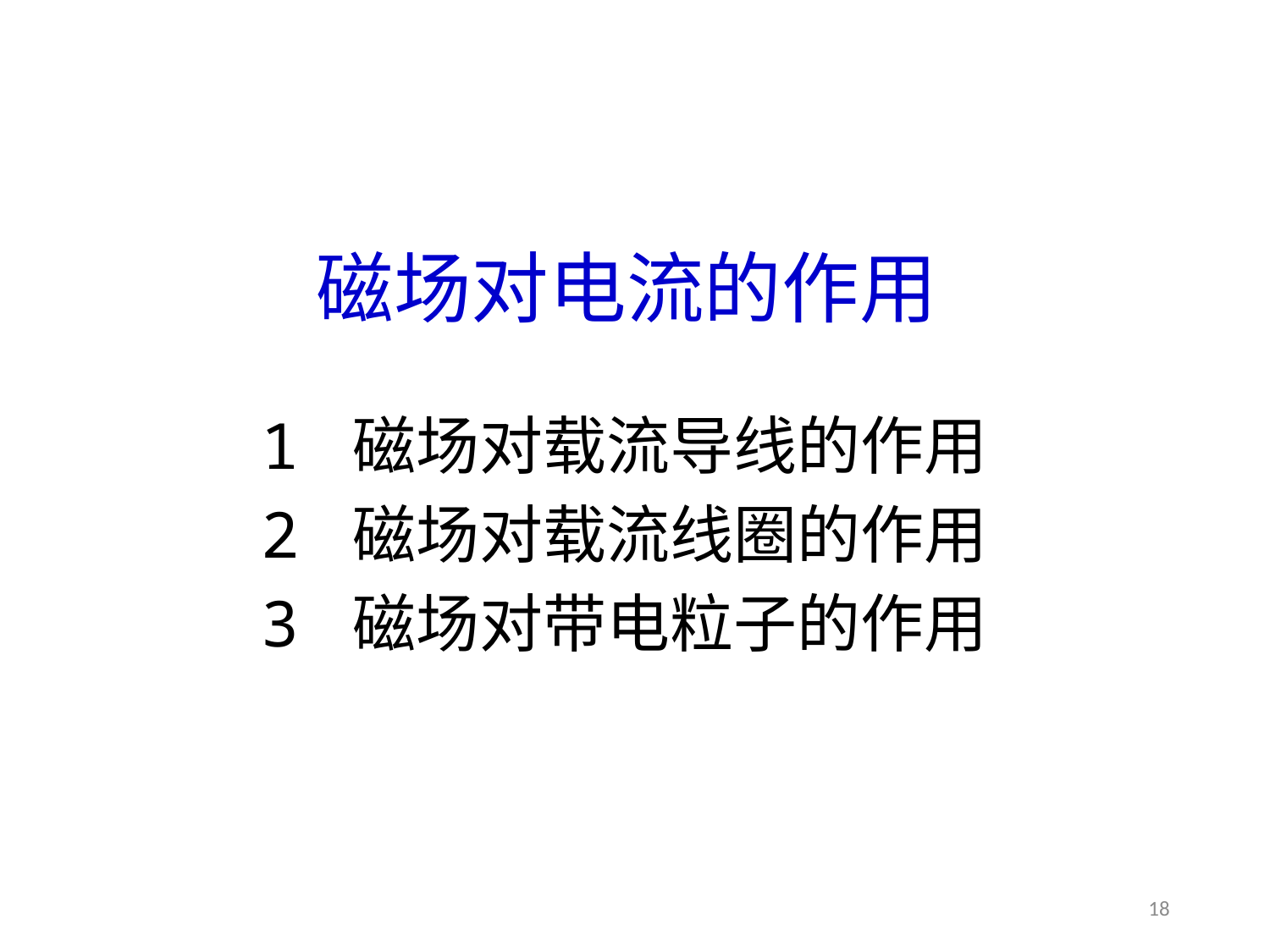

磁场对电流的作用
1 磁场对载流导线的作用
2 磁场对载流线圈的作用
3 磁场对带电粒子的作用
18